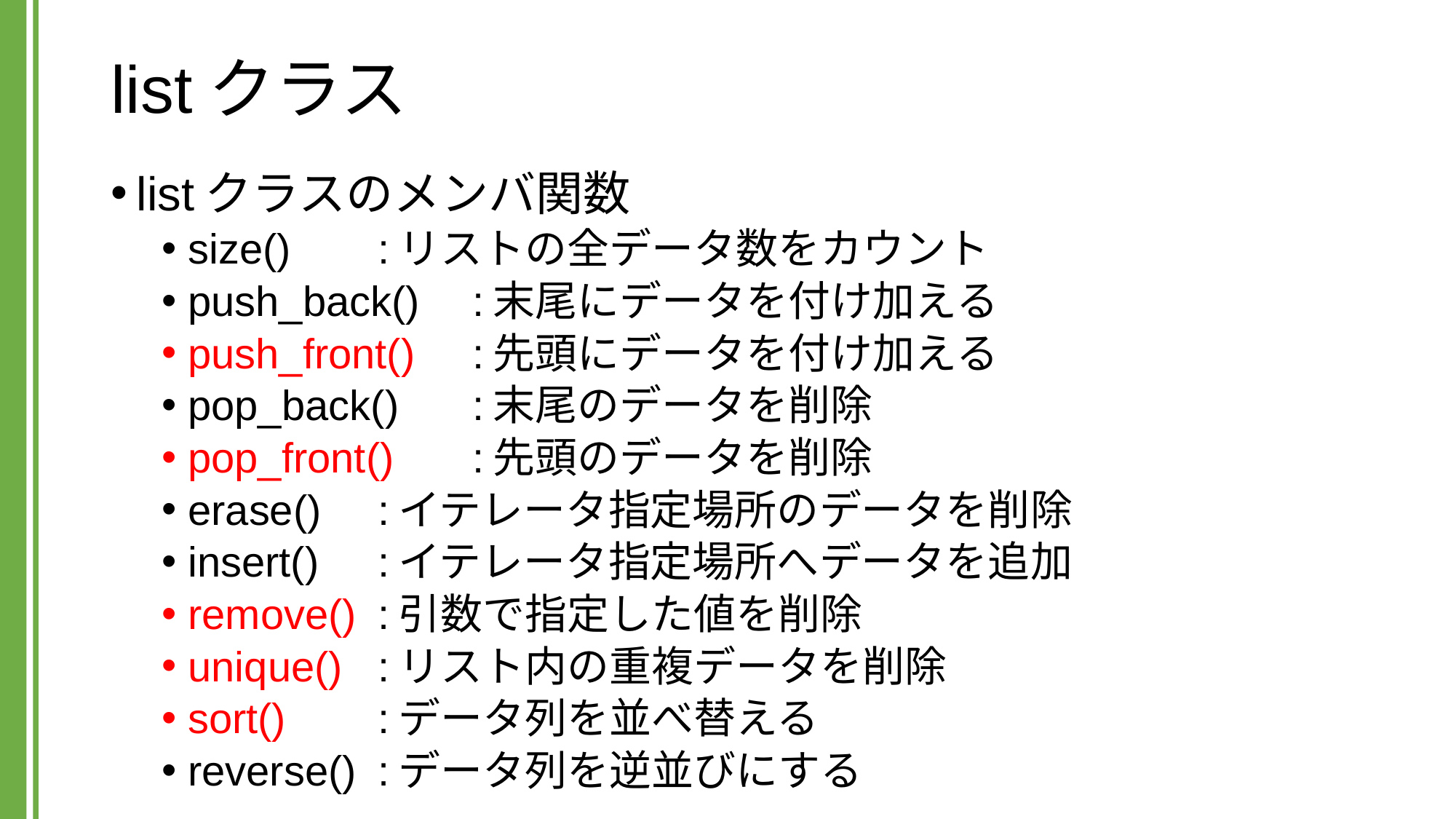

# listクラス
listクラスのメンバ関数
size()		:リストの全データ数をカウント
push_back()	:末尾にデータを付け加える
push_front()	:先頭にデータを付け加える
pop_back()	:末尾のデータを削除
pop_front()	:先頭のデータを削除
erase()		:イテレータ指定場所のデータを削除
insert()		:イテレータ指定場所へデータを追加
remove()		:引数で指定した値を削除
unique()		:リスト内の重複データを削除
sort()		:データ列を並べ替える
reverse()	:データ列を逆並びにする